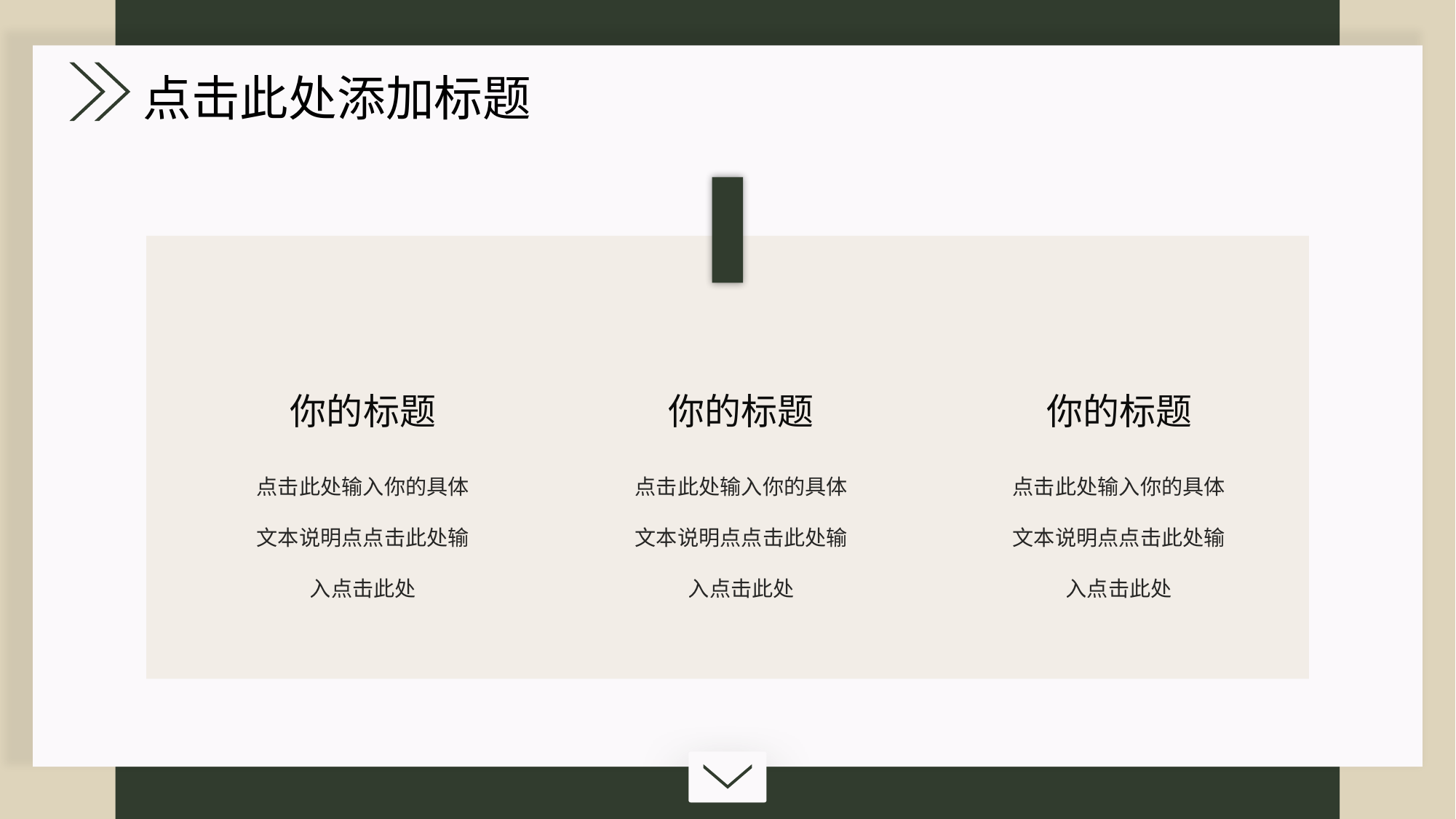

点击此处添加标题

你的标题
点击此处输入你的具体文本说明点点击此处输入点击此处
你的标题
点击此处输入你的具体文本说明点点击此处输入点击此处
你的标题
点击此处输入你的具体文本说明点点击此处输入点击此处